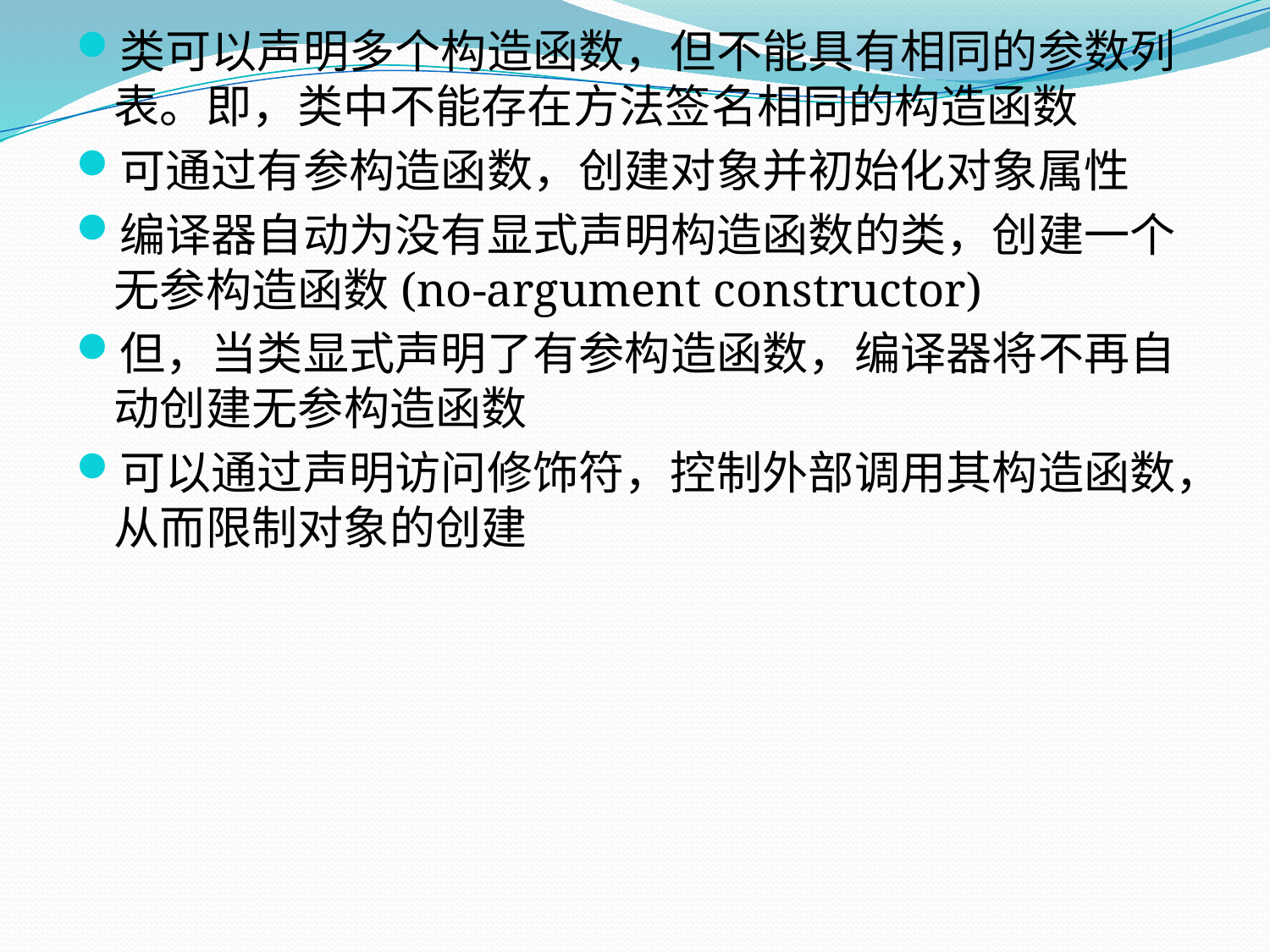

类可以声明多个构造函数，但不能具有相同的参数列表。即，类中不能存在方法签名相同的构造函数
可通过有参构造函数，创建对象并初始化对象属性
编译器自动为没有显式声明构造函数的类，创建一个无参构造函数(no-argument constructor)
但，当类显式声明了有参构造函数，编译器将不再自动创建无参构造函数
可以通过声明访问修饰符，控制外部调用其构造函数，从而限制对象的创建
43